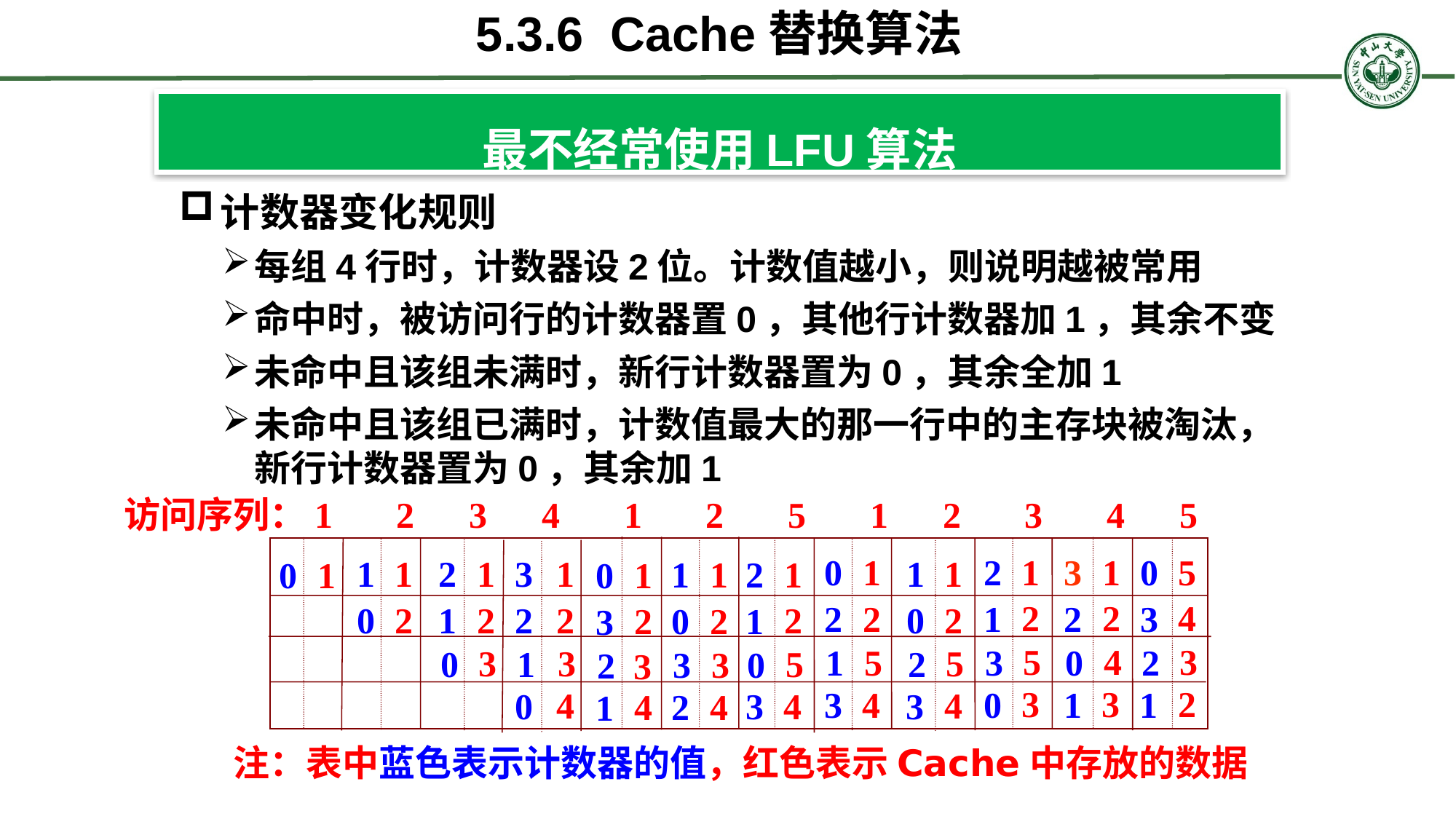

5.3.6  Cache替换算法
最不经常使用LFU算法
计数器变化规则
每组4行时，计数器设2位。计数值越小，则说明越被常用
命中时，被访问行的计数器置0，其他行计数器加1，其余不变
未命中且该组未满时，新行计数器置为0，其余全加1
未命中且该组已满时，计数值最大的那一行中的主存块被淘汰，新行计数器置为0，其余加1
 访问序列：1       2      3      4       1       2       5       1      2       3       4      5

1
1
5
1
2
3
0
0
1
1
1
1
1
2
3
1
1
2
1
1
1
1
0
0

2
2
4
2
1
2
3
2
2
2
2
2
0
1
2
0
2
1
2
0
2
3

5
4
3
5
3
0
2
1
3
3
5
0
1
2
5
0
3
3
2
3
3
3
2
4
0
1
1
3

4
4
0
3
4
3
4
2
4
1
注：表中蓝色表示计数器的值，红色表示Cache中存放的数据